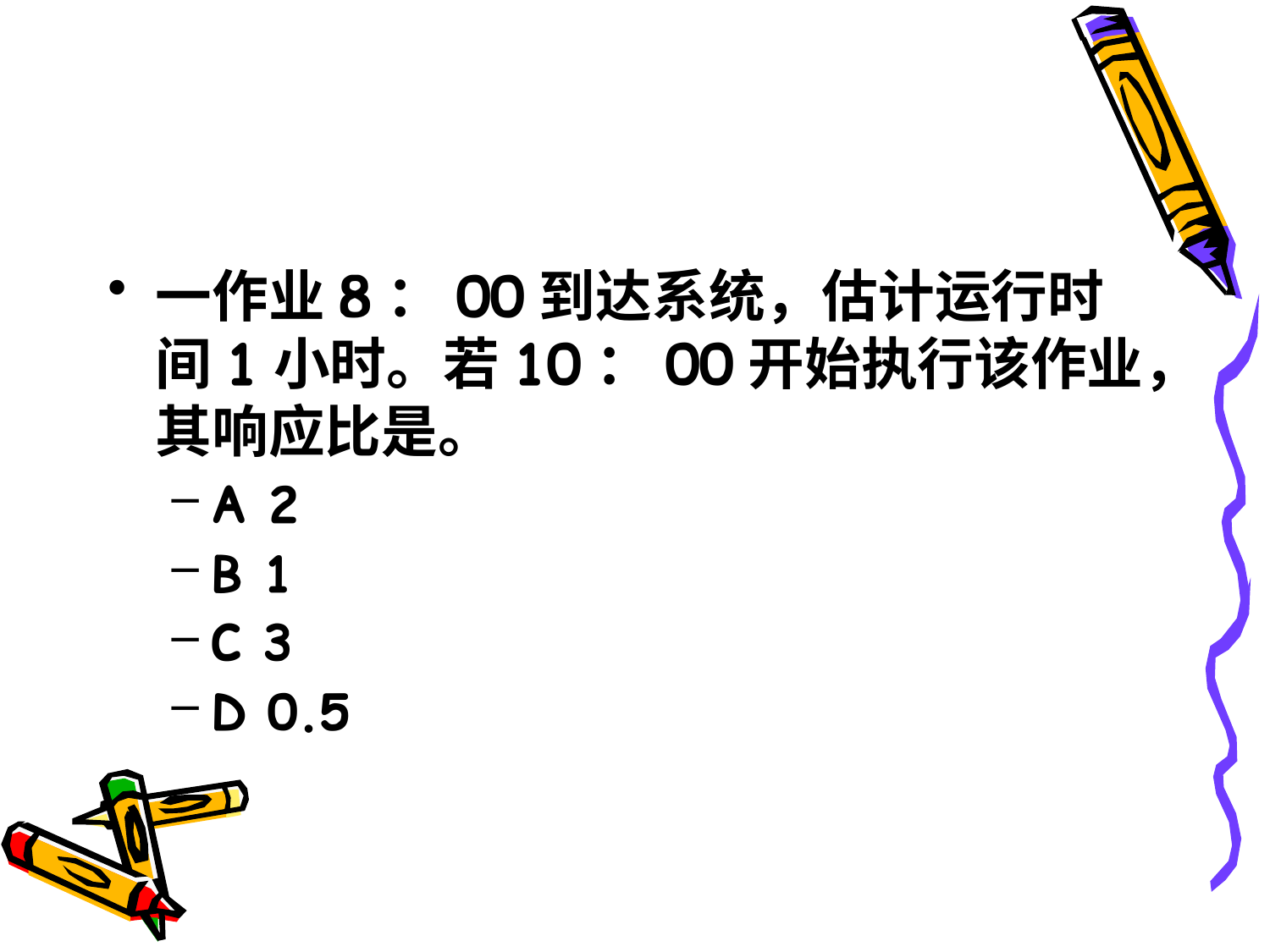

#
一作业8：00到达系统，估计运行时间1小时。若10：00开始执行该作业，其响应比是。
A 2
B 1
C 3
D 0.5